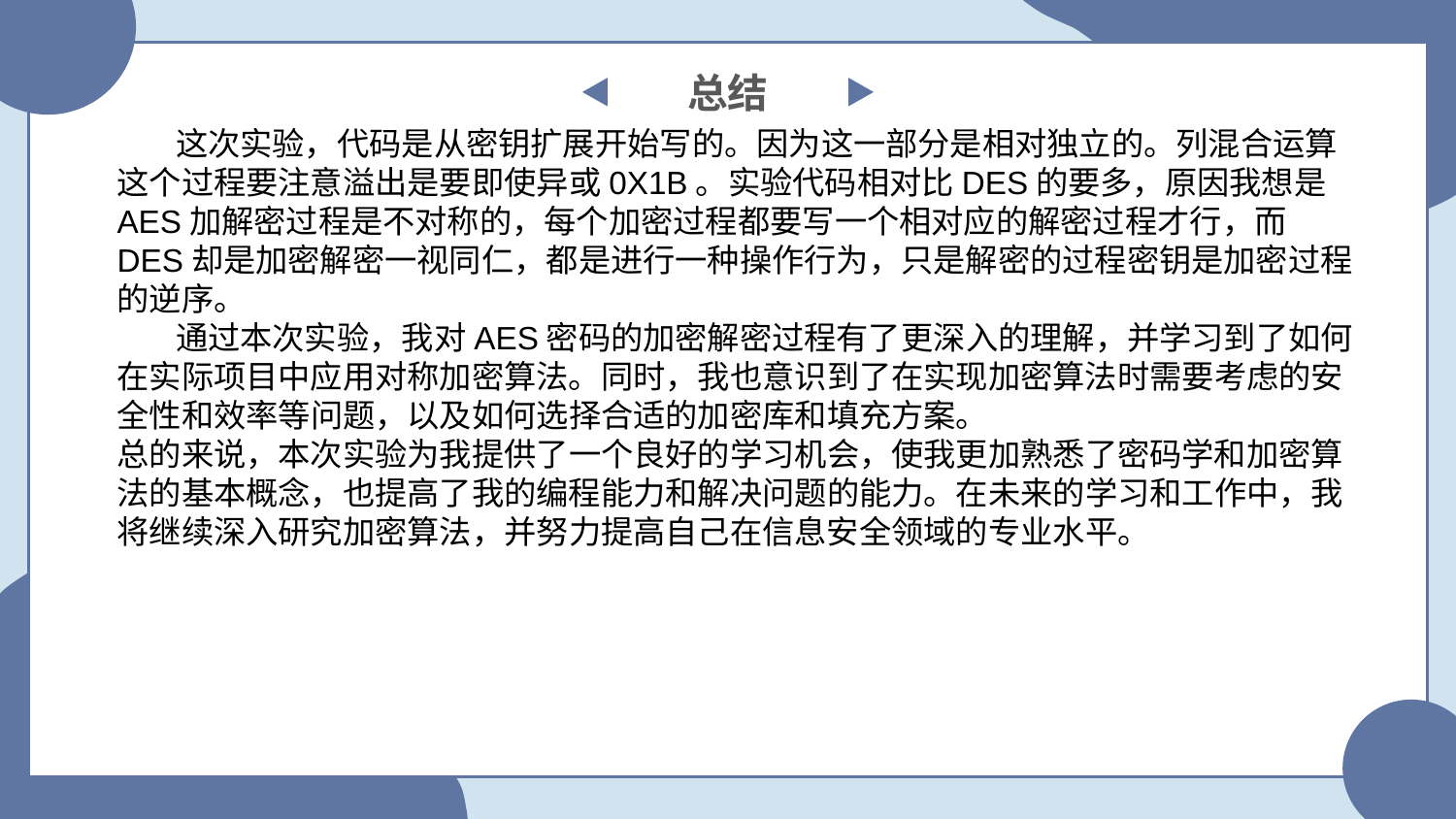

总结

       这次实验，代码是从密钥扩展开始写的。因为这一部分是相对独立的。列混合运算这个过程要注意溢出是要即使异或0X1B。实验代码相对比DES的要多，原因我想是AES加解密过程是不对称的，每个加密过程都要写一个相对应的解密过程才行，而DES却是加密解密一视同仁，都是进行一种操作行为，只是解密的过程密钥是加密过程的逆序。
       通过本次实验，我对AES密码的加密解密过程有了更深入的理解，并学习到了如何在实际项目中应用对称加密算法。同时，我也意识到了在实现加密算法时需要考虑的安全性和效率等问题，以及如何选择合适的加密库和填充方案。
总的来说，本次实验为我提供了一个良好的学习机会，使我更加熟悉了密码学和加密算法的基本概念，也提高了我的编程能力和解决问题的能力。在未来的学习和工作中，我将继续深入研究加密算法，并努力提高自己在信息安全领域的专业水平。
添加标题
添加标题
添加标题
添加标题
请添加你的标题内容请添加你的标题内容请添加标题内容
请添加你的标题内容请添加你的标题内容请添加标题内容
请添加你的标题内容请添加你的标题内容请添加标题内容
请添加你的标题内容请添加你的标题内容请添加标题内容